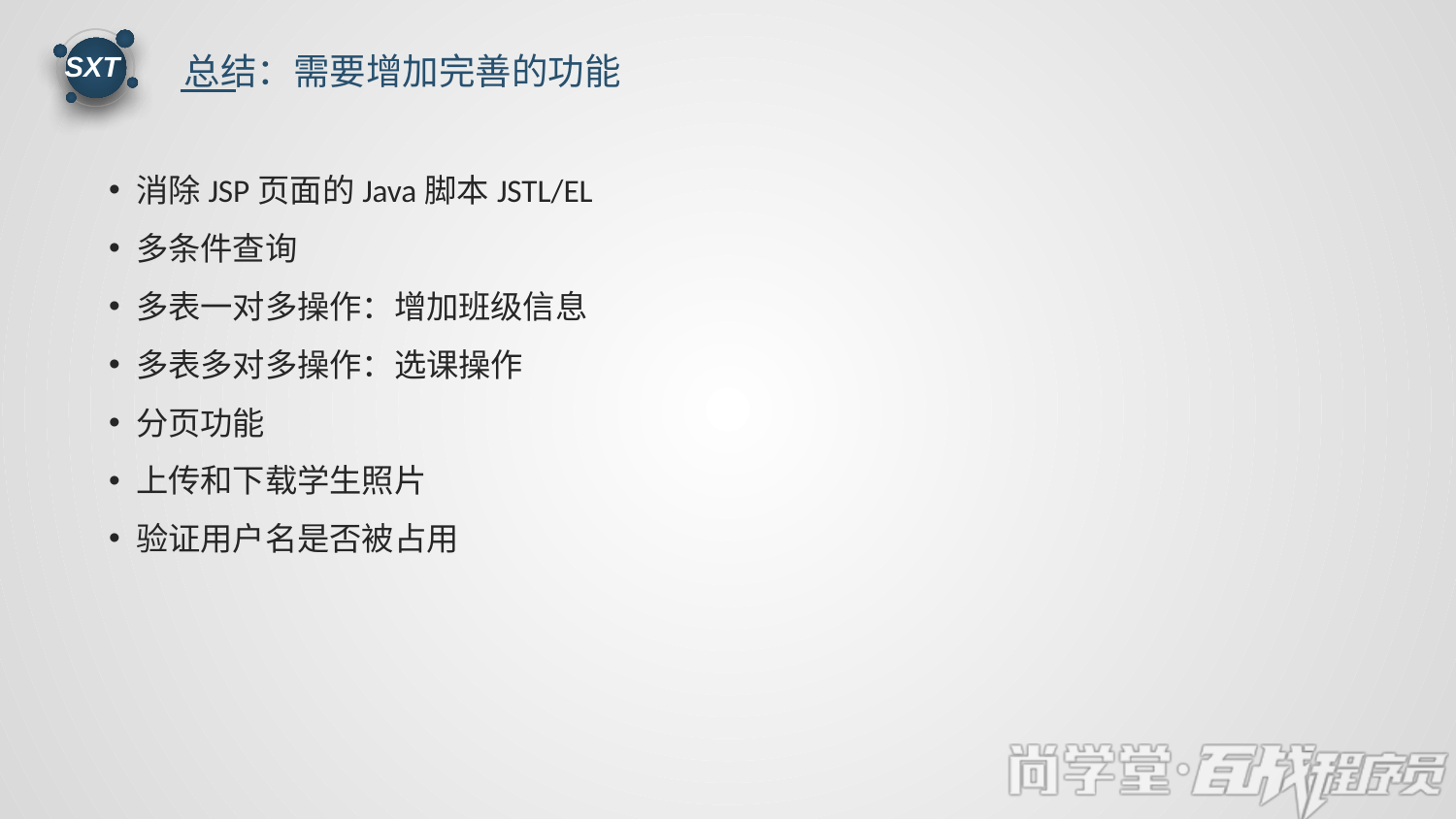

总结：需要增加完善的功能
SXT
消除JSP页面的Java脚本JSTL/EL
多条件查询
多表一对多操作：增加班级信息
多表多对多操作：选课操作
分页功能
上传和下载学生照片
验证用户名是否被占用